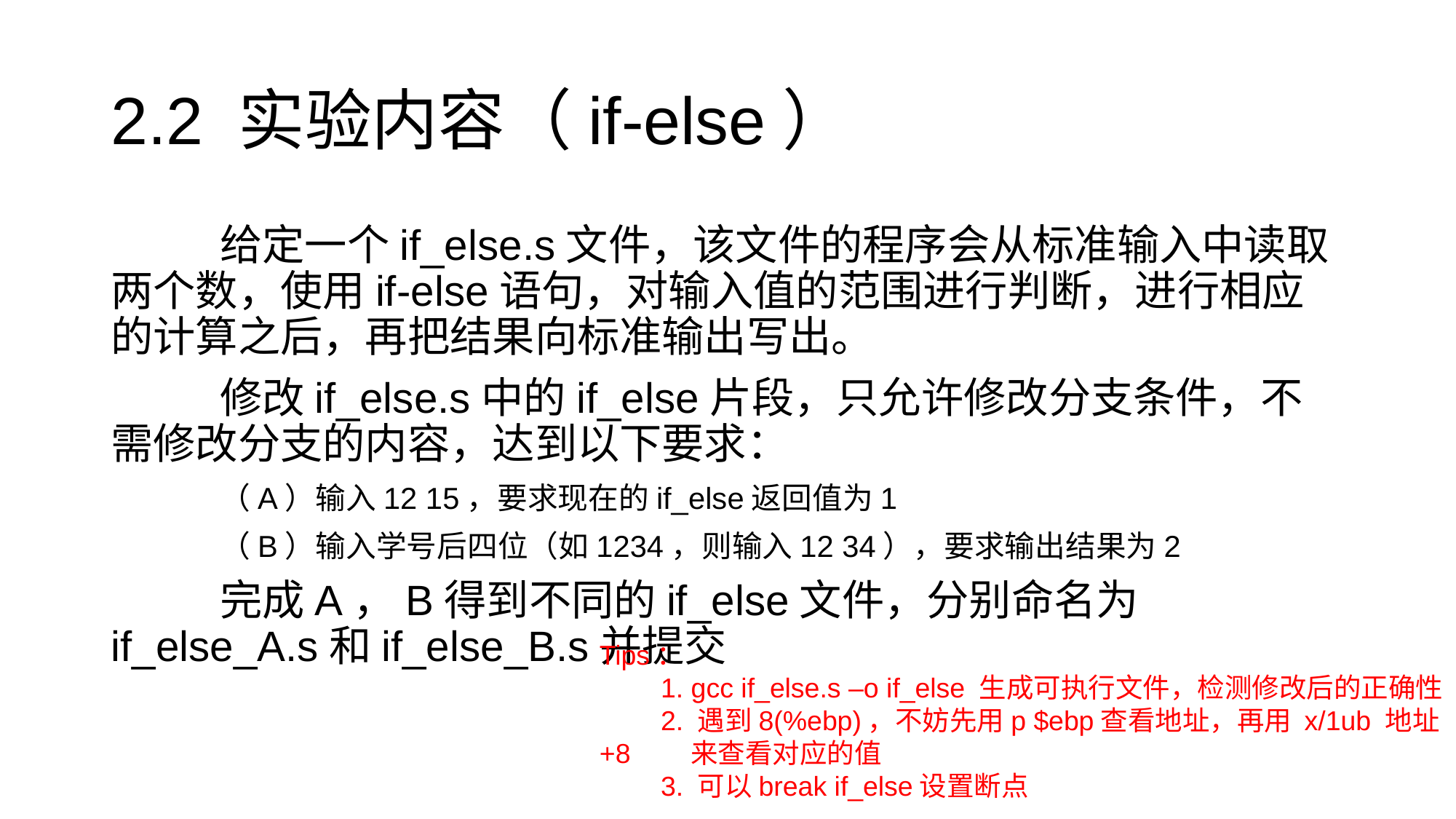

# 2.2 实验内容（if-else）
	给定一个if_else.s文件，该文件的程序会从标准输入中读取两个数，使用if-else语句，对输入值的范围进行判断，进行相应的计算之后，再把结果向标准输出写出。
	修改if_else.s中的if_else片段，只允许修改分支条件，不需修改分支的内容，达到以下要求：
	（A）输入12 15，要求现在的if_else返回值为1
	（B）输入学号后四位（如1234，则输入12 34），要求输出结果为2
	完成A，B得到不同的if_else文件，分别命名为if_else_A.s和if_else_B.s并提交
Tips：
        1. gcc if_else.s –o if_else 生成可执行文件，检测修改后的正确性
        2. 遇到8(%ebp)，不妨先用p $ebp查看地址，再用 x/1ub 地址+8       来查看对应的值
        3. 可以break if_else设置断点